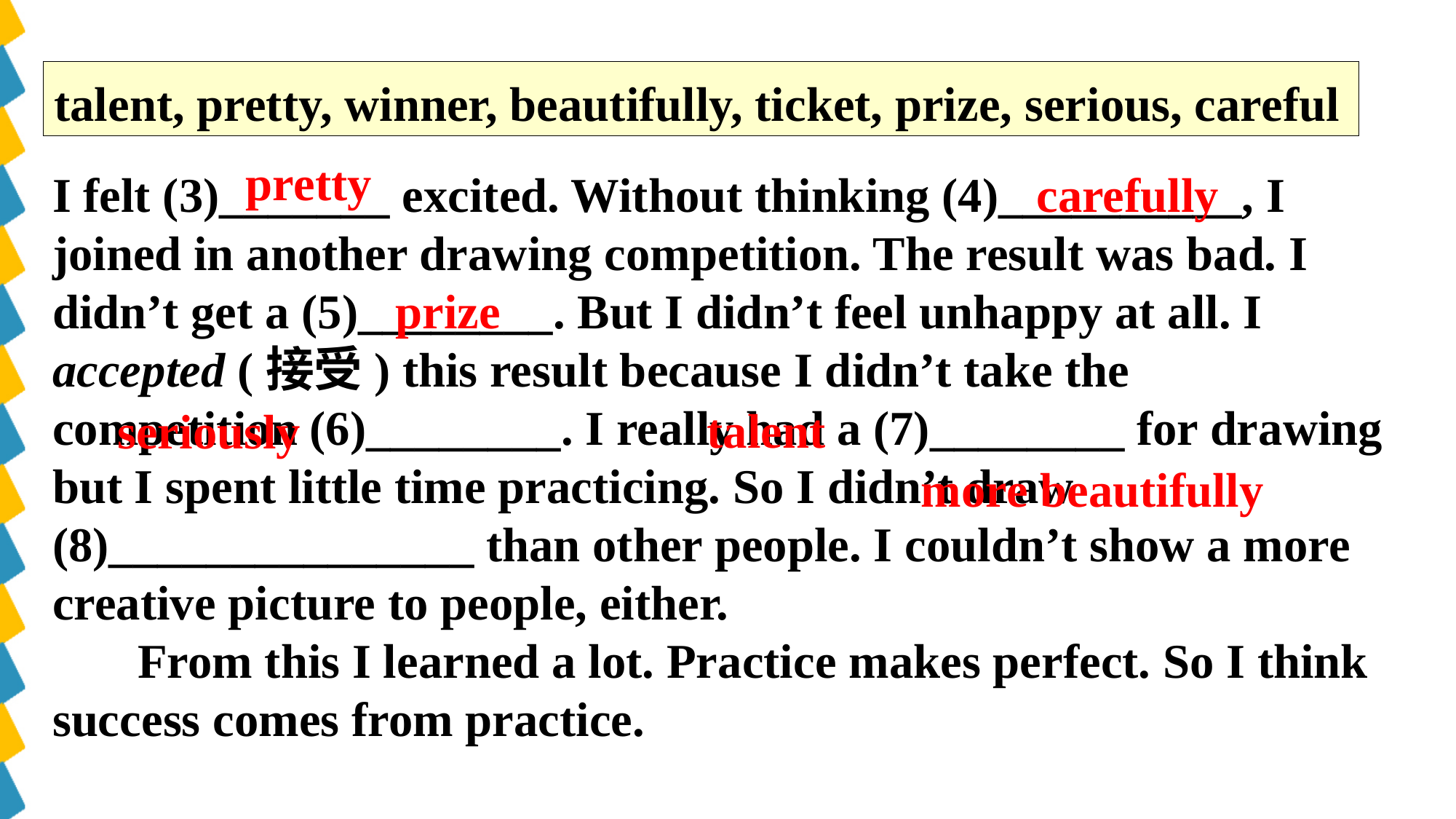

talent, pretty, winner, beautifully, ticket, prize, serious, careful
pretty
carefully
I felt (3)_______ excited. Without thinking (4)__________, I joined in another drawing competition. The result was bad. I didn’t get a (5)________. But I didn’t feel unhappy at all. I accepted (接受) this result because I didn’t take the competition (6)________. I really had a (7)________ for drawing but I spent little time practicing. So I didn’t draw (8)_______________ than other people. I couldn’t show a more creative picture to people, either.
       From this I learned a lot. Practice makes perfect. So I think success comes from practice.
prize
talent
seriously
more beautifully